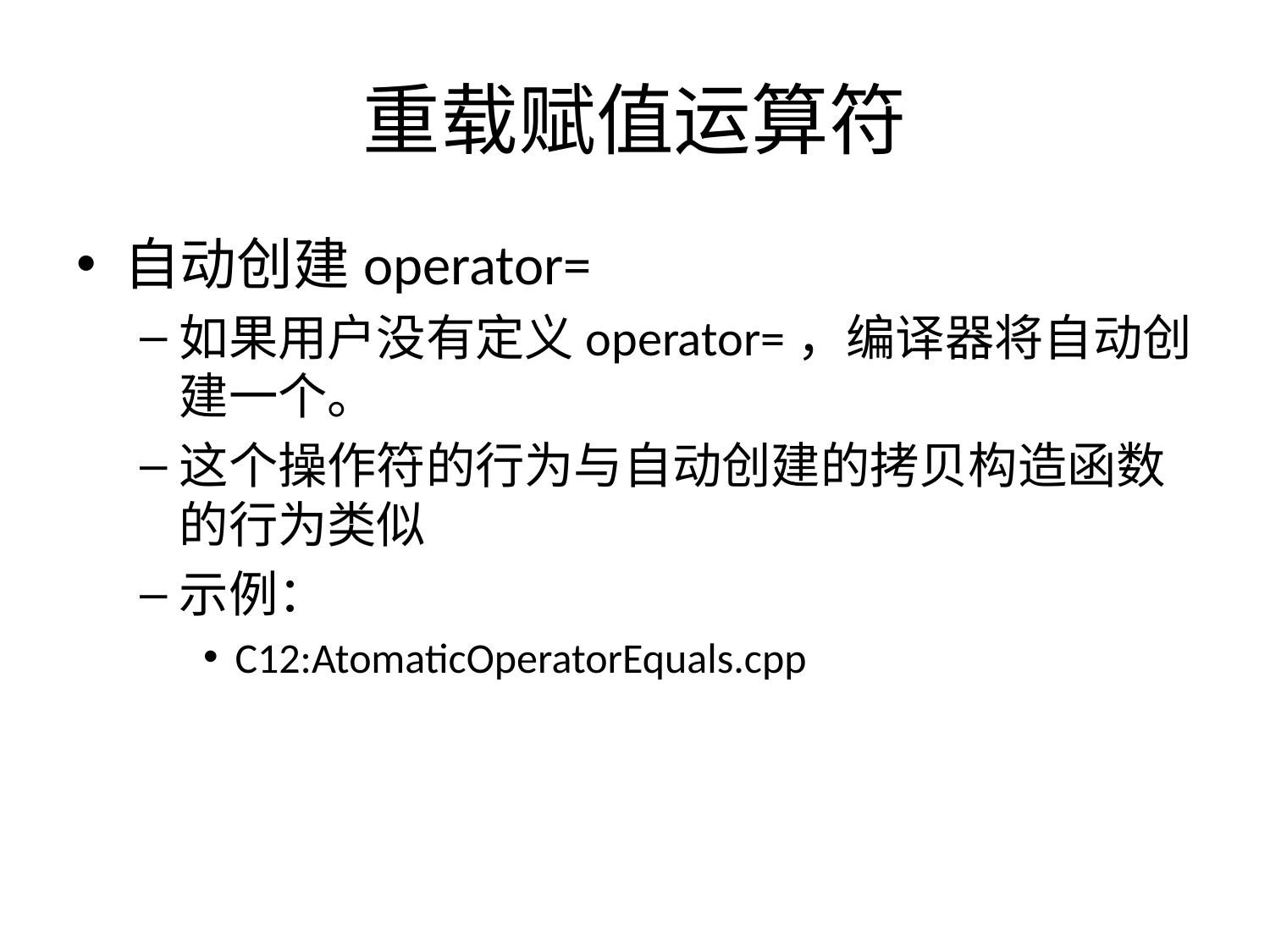

# 重载赋值运算符
自动创建operator=
如果用户没有定义operator=，编译器将自动创建一个。
这个操作符的行为与自动创建的拷贝构造函数的行为类似
示例：
C12:AtomaticOperatorEquals.cpp